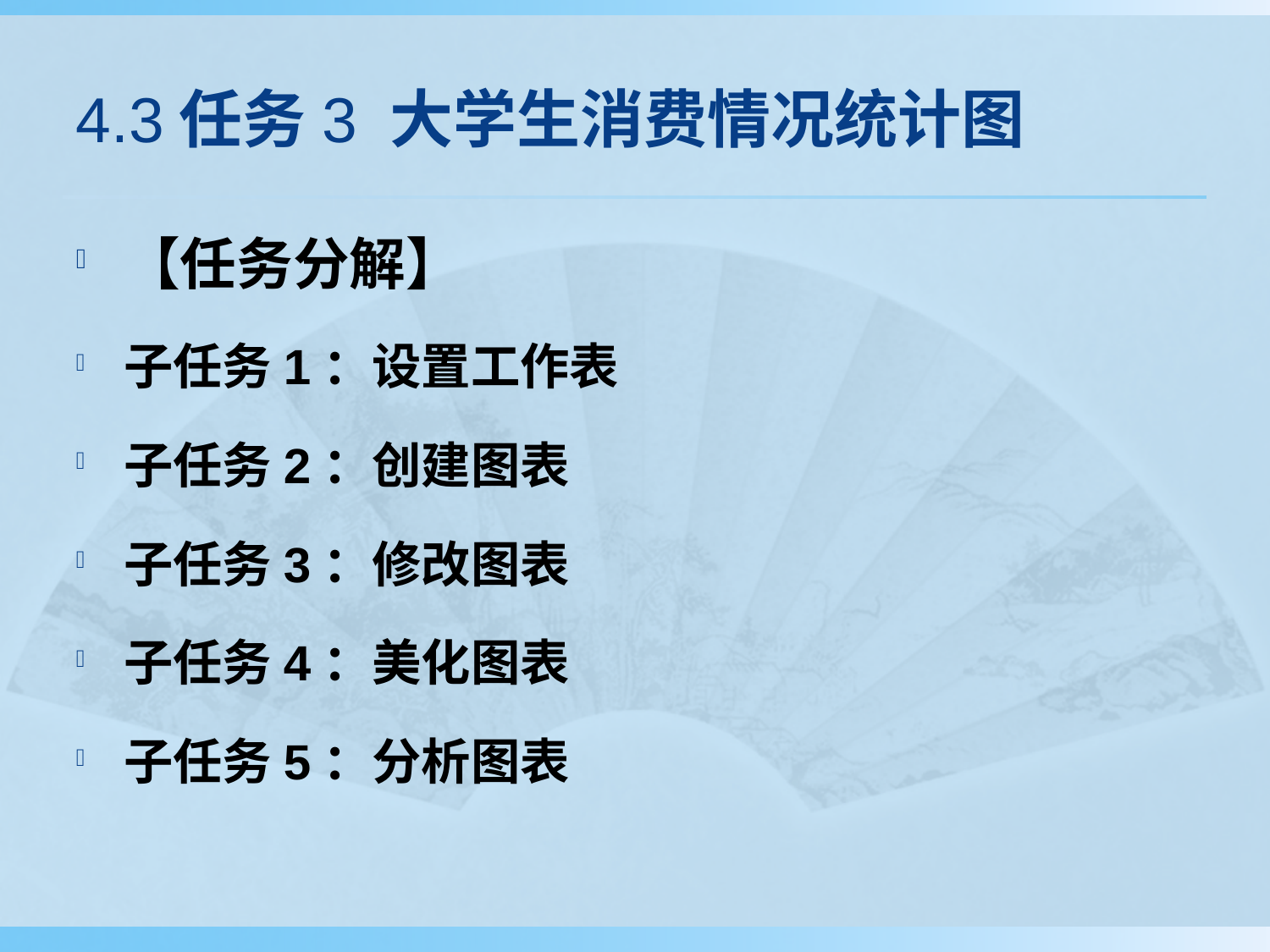

# 4.3任务3 大学生消费情况统计图
【任务分解】
子任务1：设置工作表
子任务2：创建图表
子任务3：修改图表
子任务4：美化图表
子任务5：分析图表